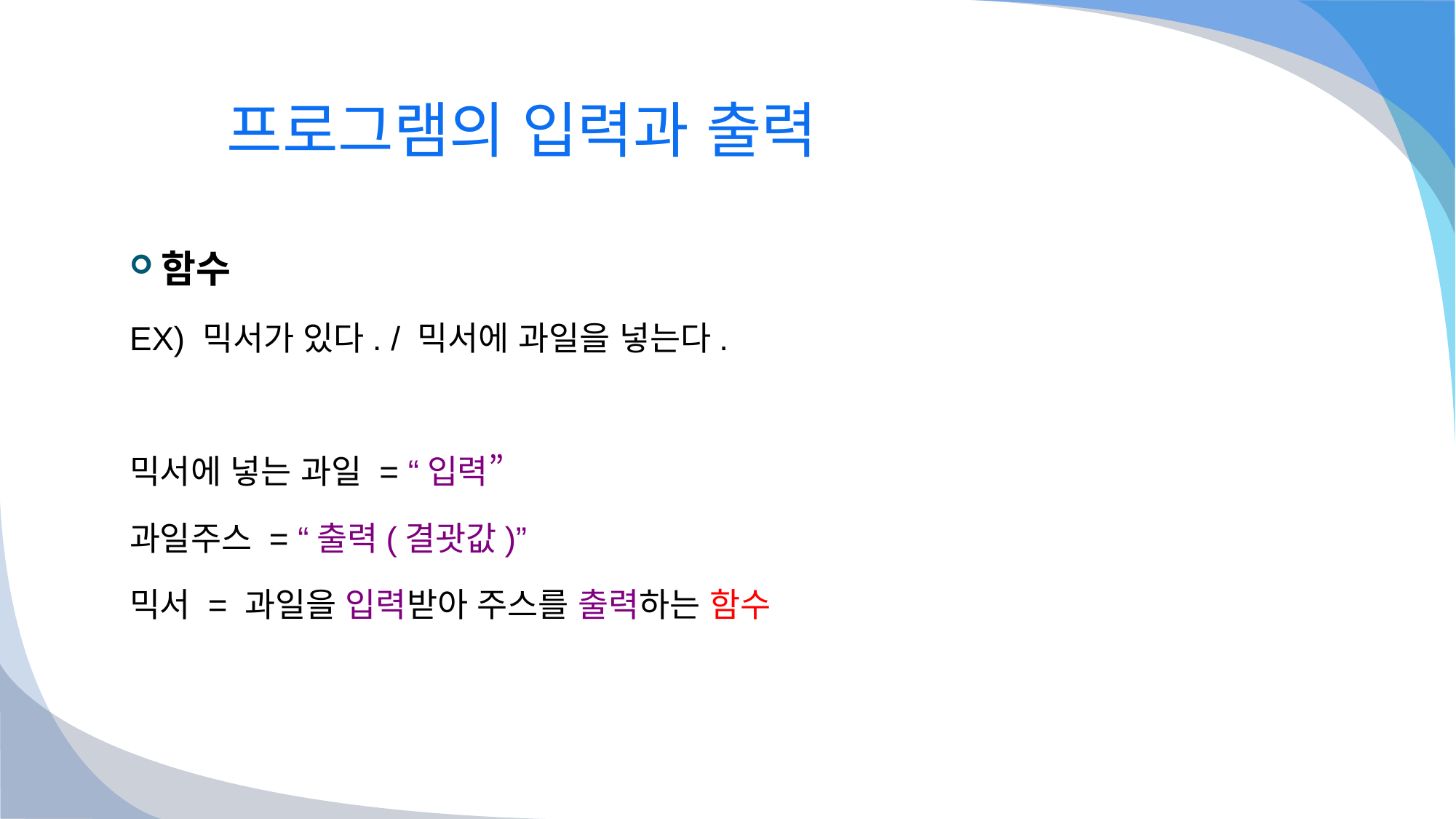

# 프로그램의 입력과 출력
함수
EX) 믹서가 있다. / 믹서에 과일을 넣는다.

믹서에 넣는 과일 = “입력”
과일주스 = “출력(결괏값)”
믹서 = 과일을 입력받아 주스를 출력하는 함수